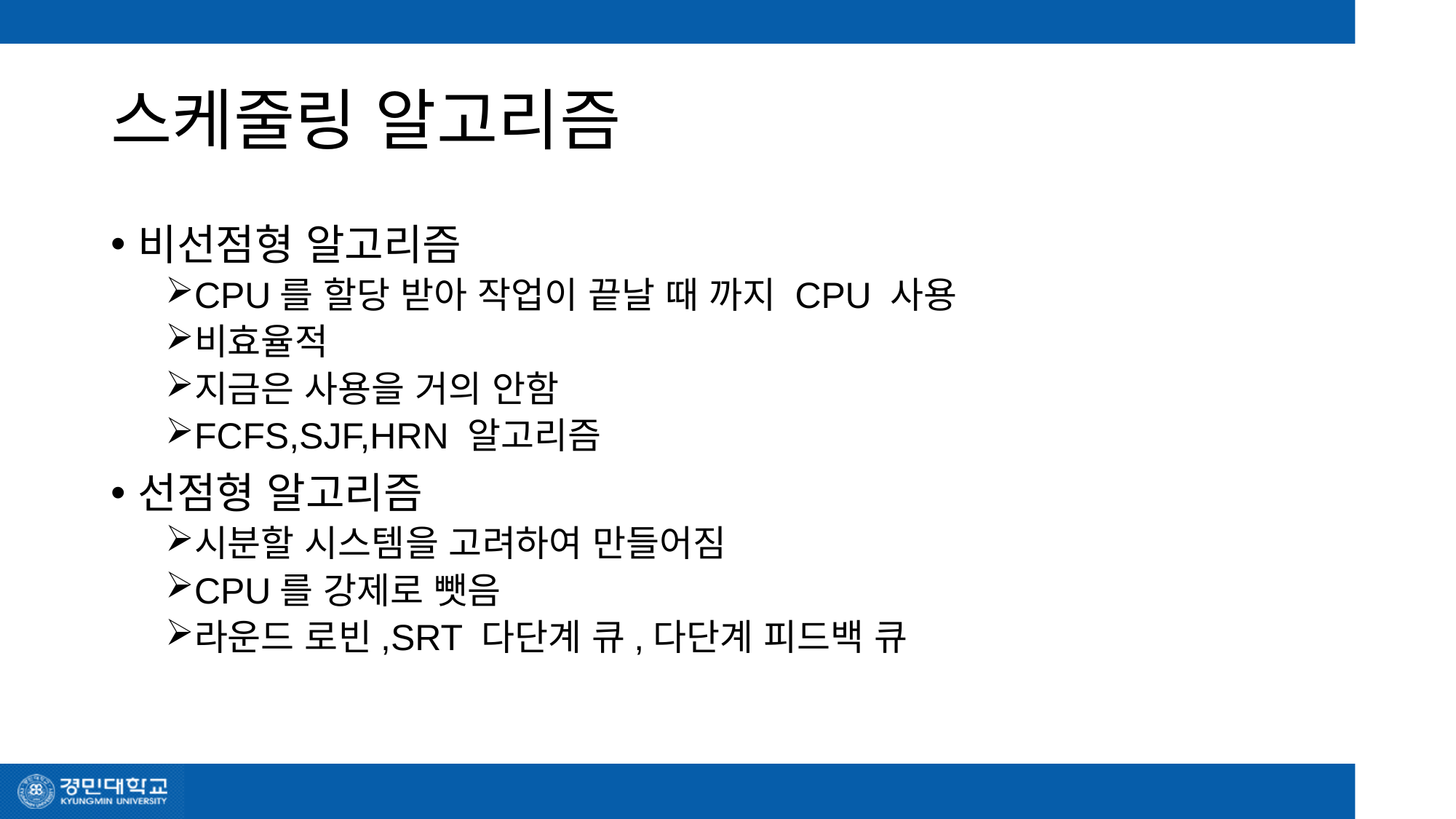

# 스케줄링 알고리즘
비선점형 알고리즘
CPU를 할당 받아 작업이 끝날 때 까지 CPU 사용
비효율적
지금은 사용을 거의 안함
FCFS,SJF,HRN 알고리즘
선점형 알고리즘
시분할 시스템을 고려하여 만들어짐
CPU를 강제로 뺏음
라운드 로빈,SRT 다단계 큐,다단계 피드백 큐